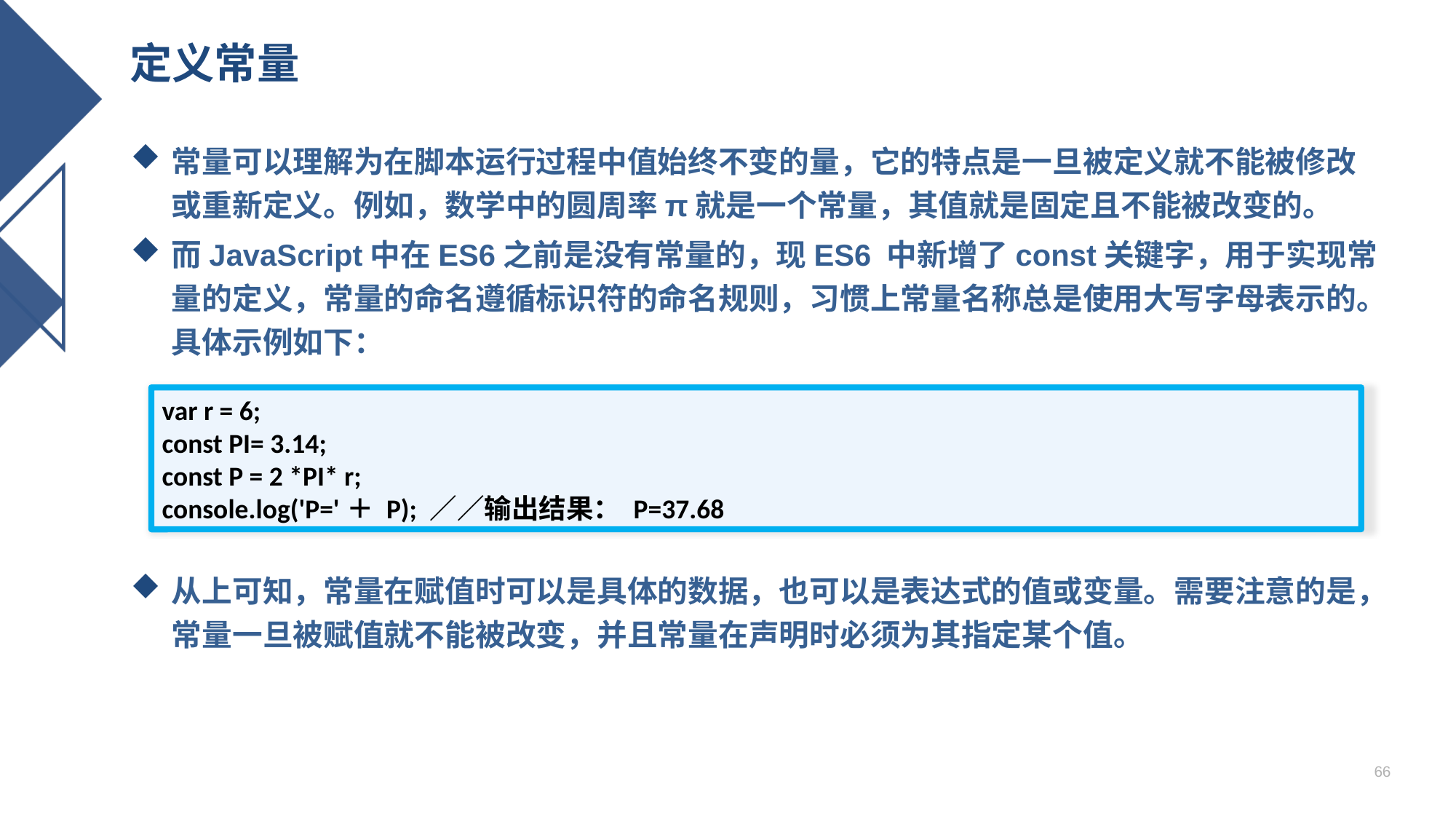

# 定义常量
常量可以理解为在脚本运行过程中值始终不变的量，它的特点是一旦被定义就不能被修改或重新定义。例如，数学中的圆周率π就是一个常量，其值就是固定且不能被改变的。
而JavaScript中在ES6之前是没有常量的，现ES6 中新增了const关键字，用于实现常量的定义，常量的命名遵循标识符的命名规则，习惯上常量名称总是使用大写字母表示的。具体示例如下：

从上可知，常量在赋值时可以是具体的数据，也可以是表达式的值或变量。需要注意的是，常量一旦被赋值就不能被改变，并且常量在声明时必须为其指定某个值。

var r = 6;
const PI= 3.14;
const P = 2 *PI* r;
console.log('P='＋ P); ／／输出结果： P=37.68
66